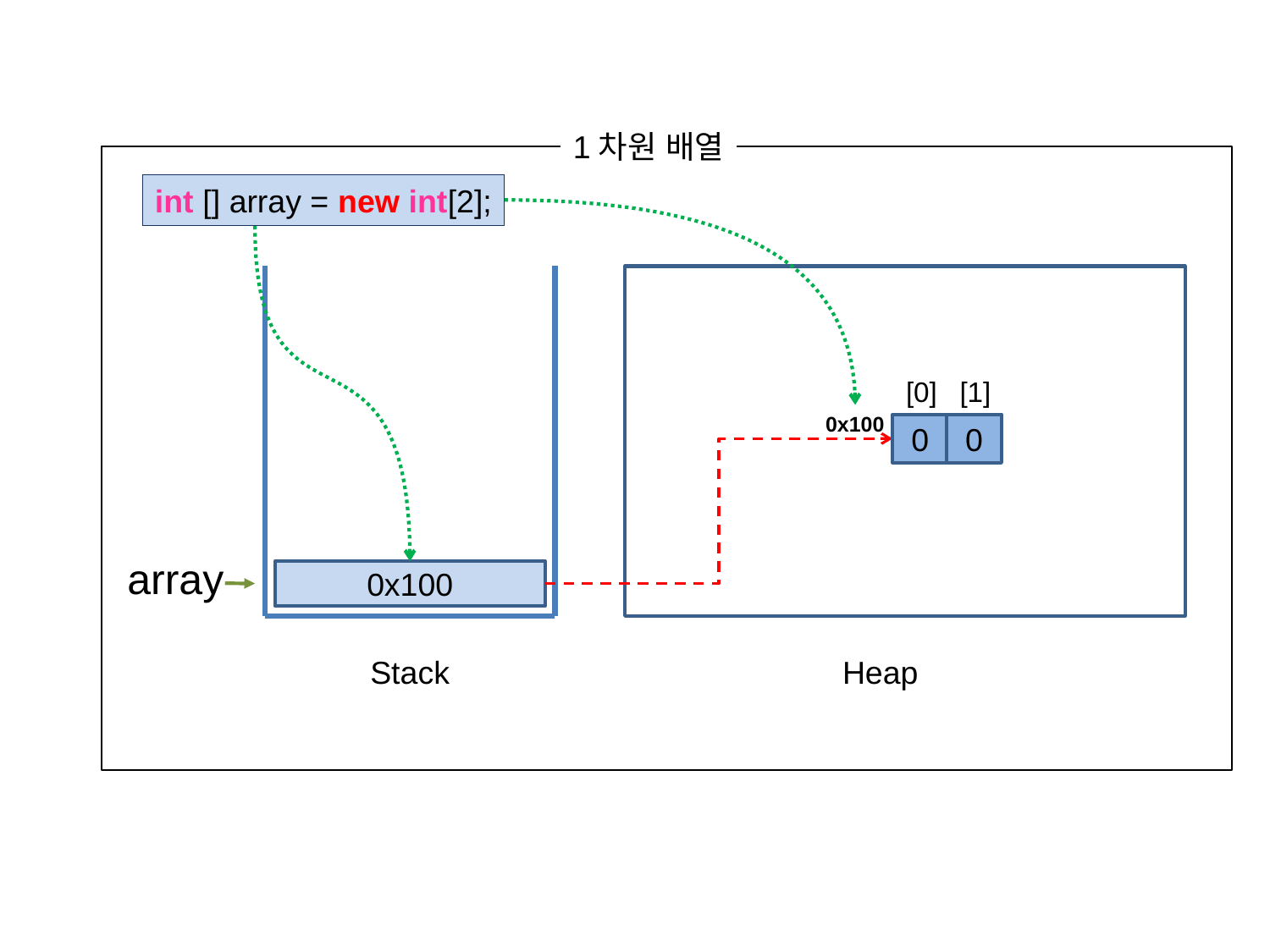

1차원 배열

int [] array = new int[2];

[0]
0
[1]
0
0x100
array
0x100
Stack
Heap